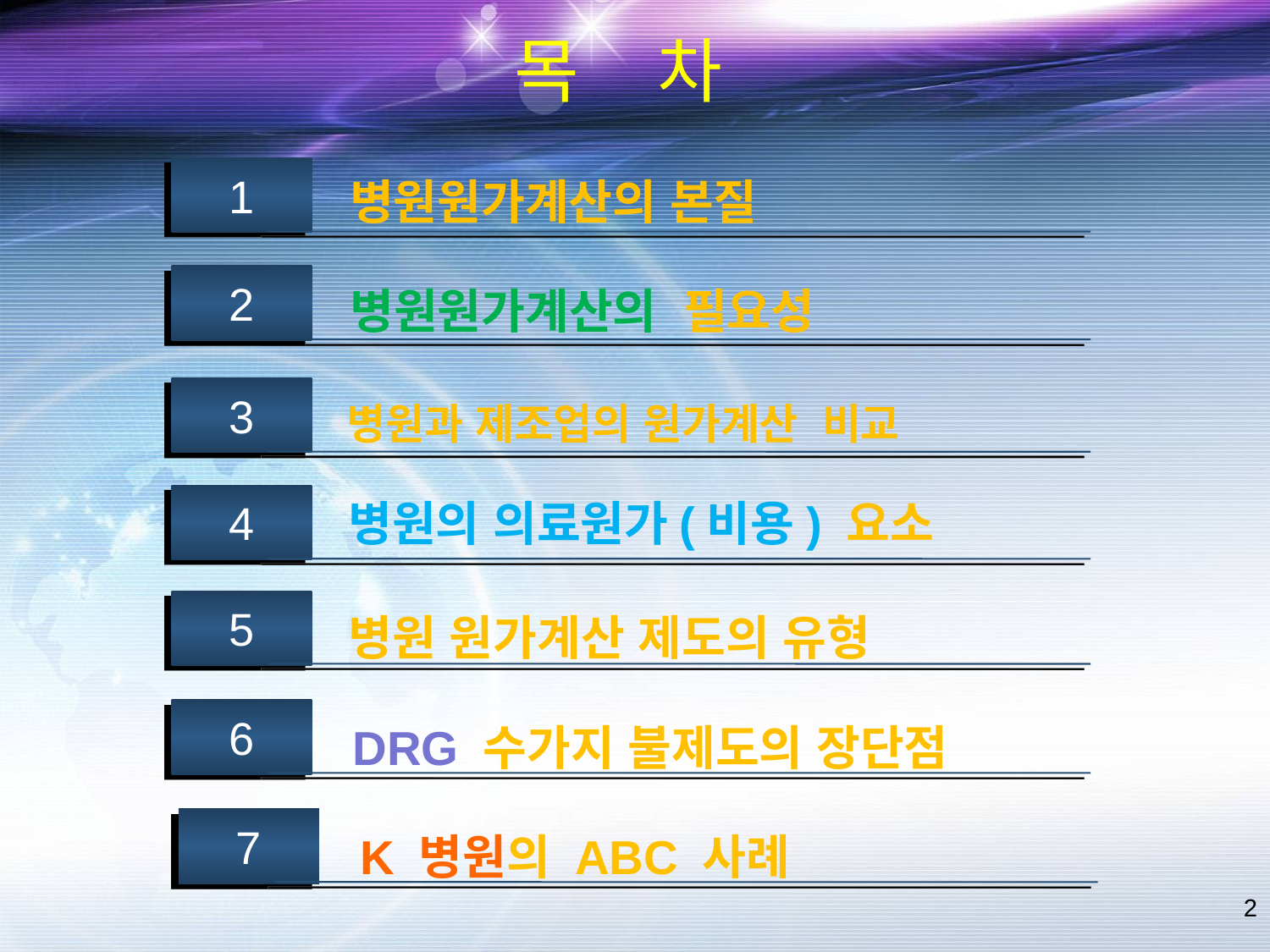

# 목    차
병원원가계산의 본질
1

병원원가계산의  필요성
2

병원과 제조업의 원가계산  비교
3

병원의 의료원가(비용) 요소
4

병원 원가계산 제도의 유형
5

DRG 수가지 불제도의 장단점
6

K 병원의 ABC 사례
7

2